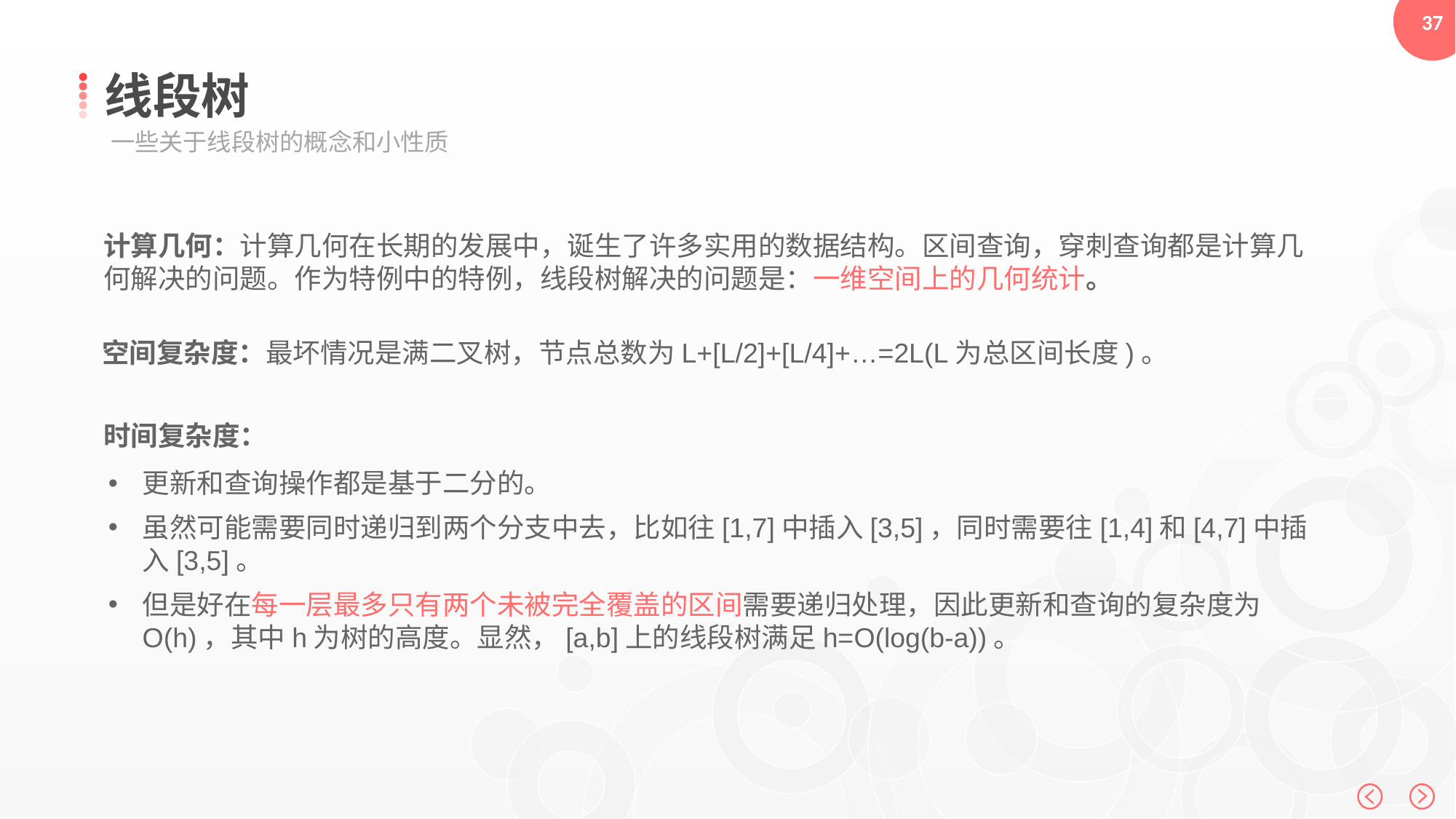

线段树
一些关于线段树的概念和小性质
计算几何：计算几何在长期的发展中，诞生了许多实用的数据结构。区间查询，穿刺查询都是计算几何解决的问题。作为特例中的特例，线段树解决的问题是：一维空间上的几何统计。
空间复杂度：最坏情况是满二叉树，节点总数为L+[L/2]+[L/4]+…=2L(L为总区间长度)。
时间复杂度：
更新和查询操作都是基于二分的。
虽然可能需要同时递归到两个分支中去，比如往[1,7]中插入[3,5]，同时需要往[1,4]和[4,7]中插入[3,5]。
但是好在每一层最多只有两个未被完全覆盖的区间需要递归处理，因此更新和查询的复杂度为O(h)，其中h为树的高度。显然，[a,b]上的线段树满足h=O(log(b-a))。